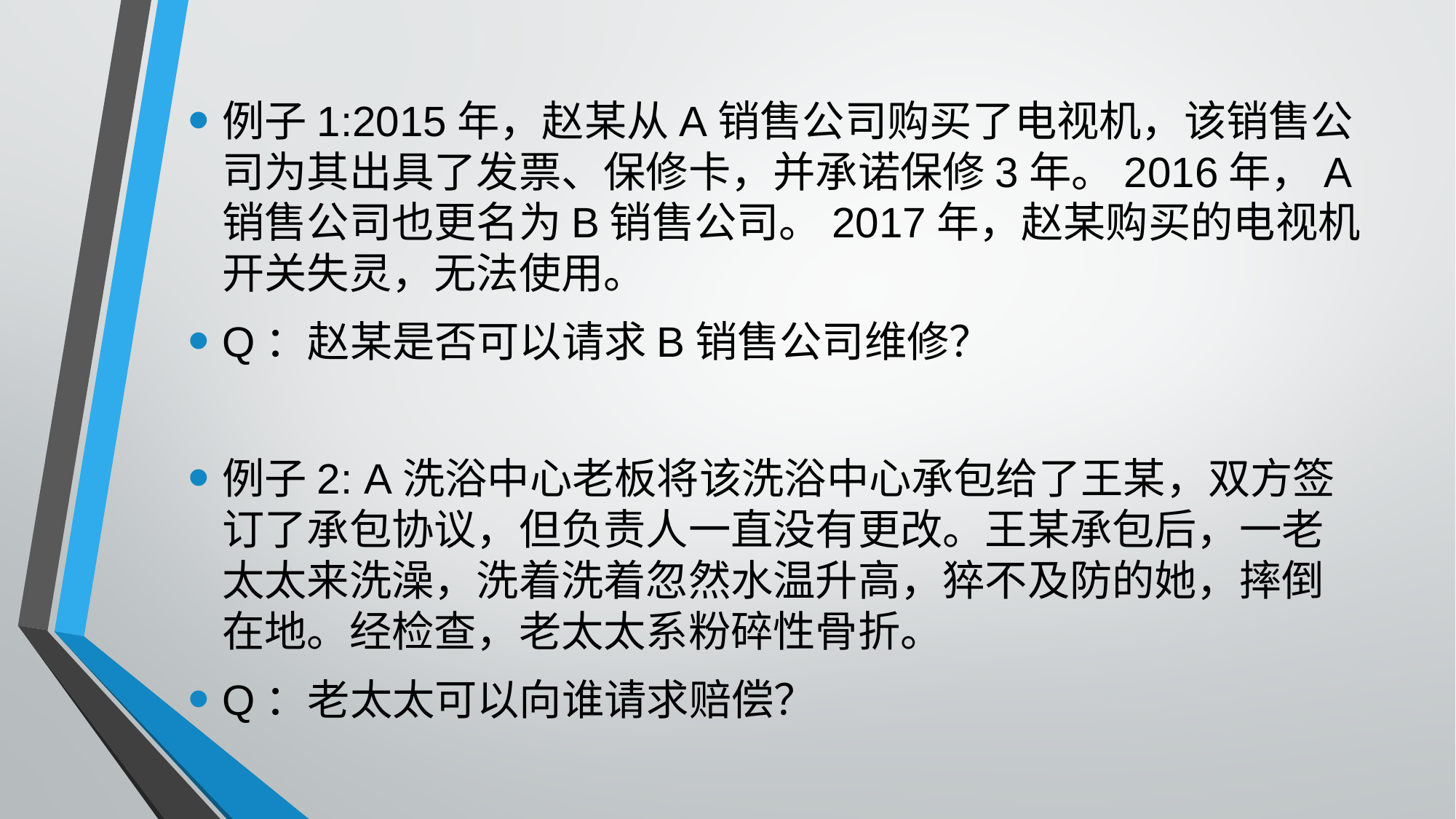

例子1:2015年，赵某从A销售公司购买了电视机，该销售公司为其出具了发票、保修卡，并承诺保修3年。2016年，A销售公司也更名为B销售公司。2017年，赵某购买的电视机开关失灵，无法使用。
Q：赵某是否可以请求B销售公司维修？

例子2: A洗浴中心老板将该洗浴中心承包给了王某，双方签订了承包协议，但负责人一直没有更改。王某承包后，一老太太来洗澡，洗着洗着忽然水温升高，猝不及防的她，摔倒在地。经检查，老太太系粉碎性骨折。
Q：老太太可以向谁请求赔偿？